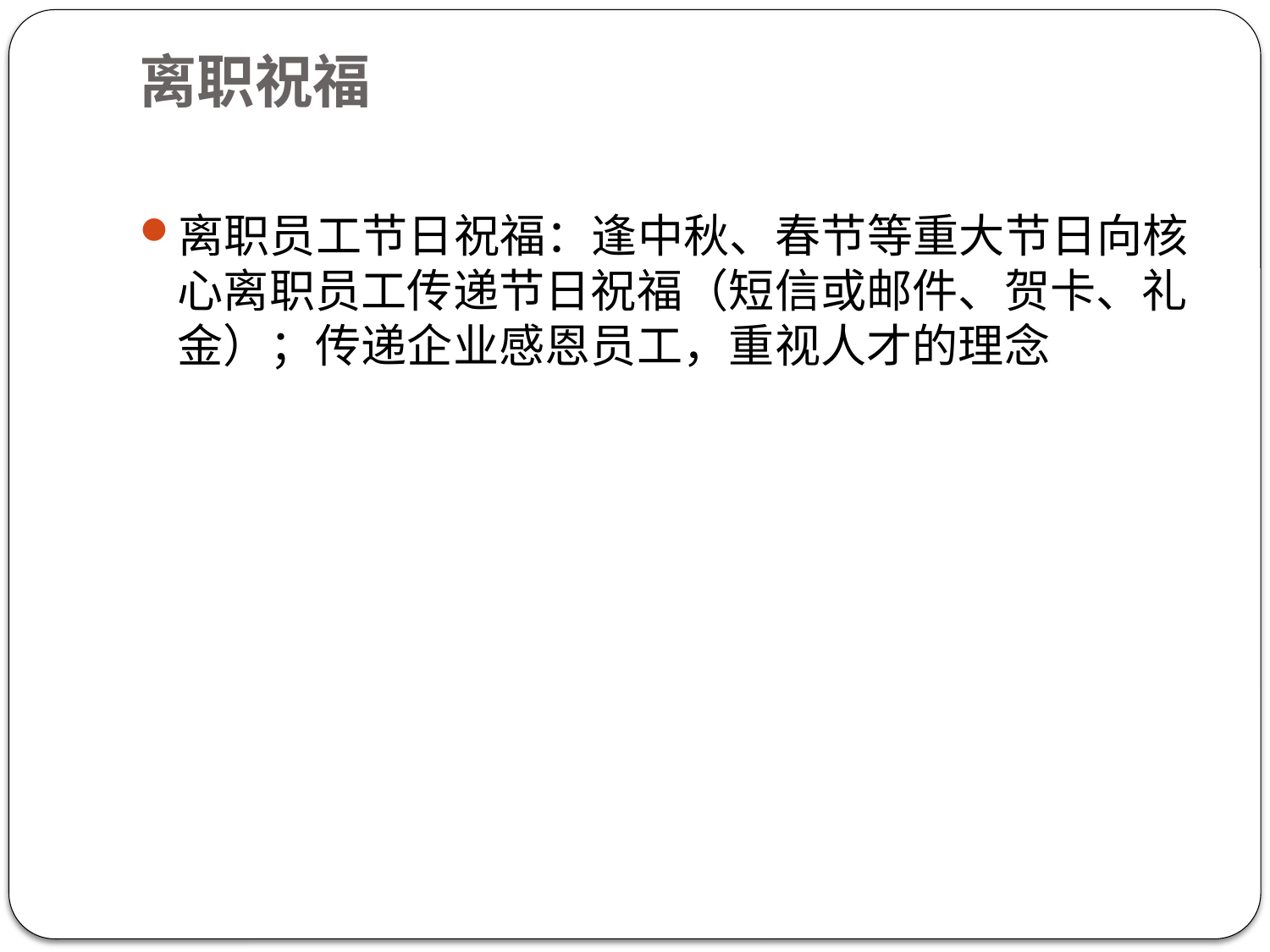

# 离职祝福
离职员工节日祝福：逢中秋、春节等重大节日向核心离职员工传递节日祝福（短信或邮件、贺卡、礼金）；传递企业感恩员工，重视人才的理念